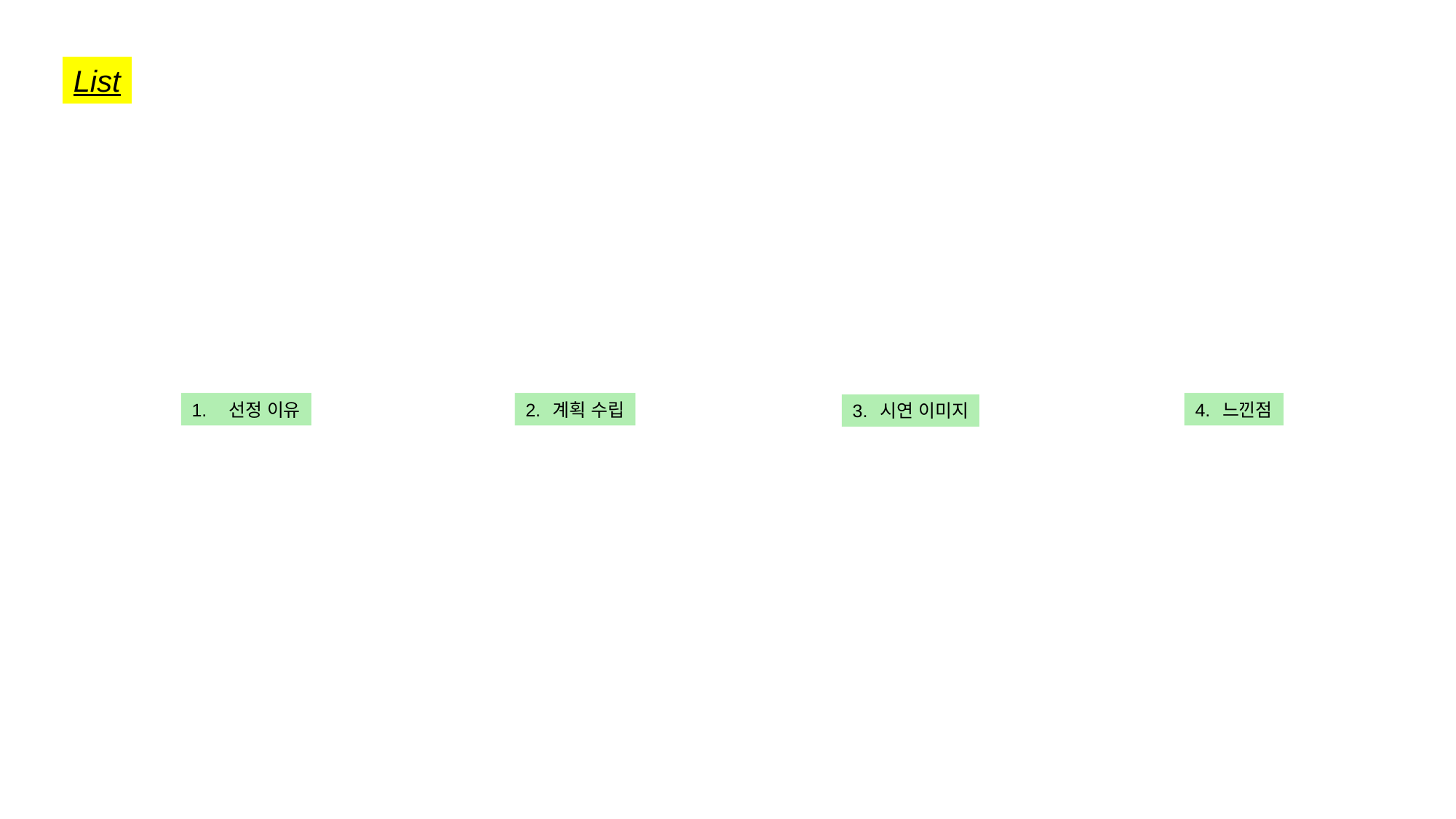

List
 선정 이유
계획 수립
느낀점
시연 이미지